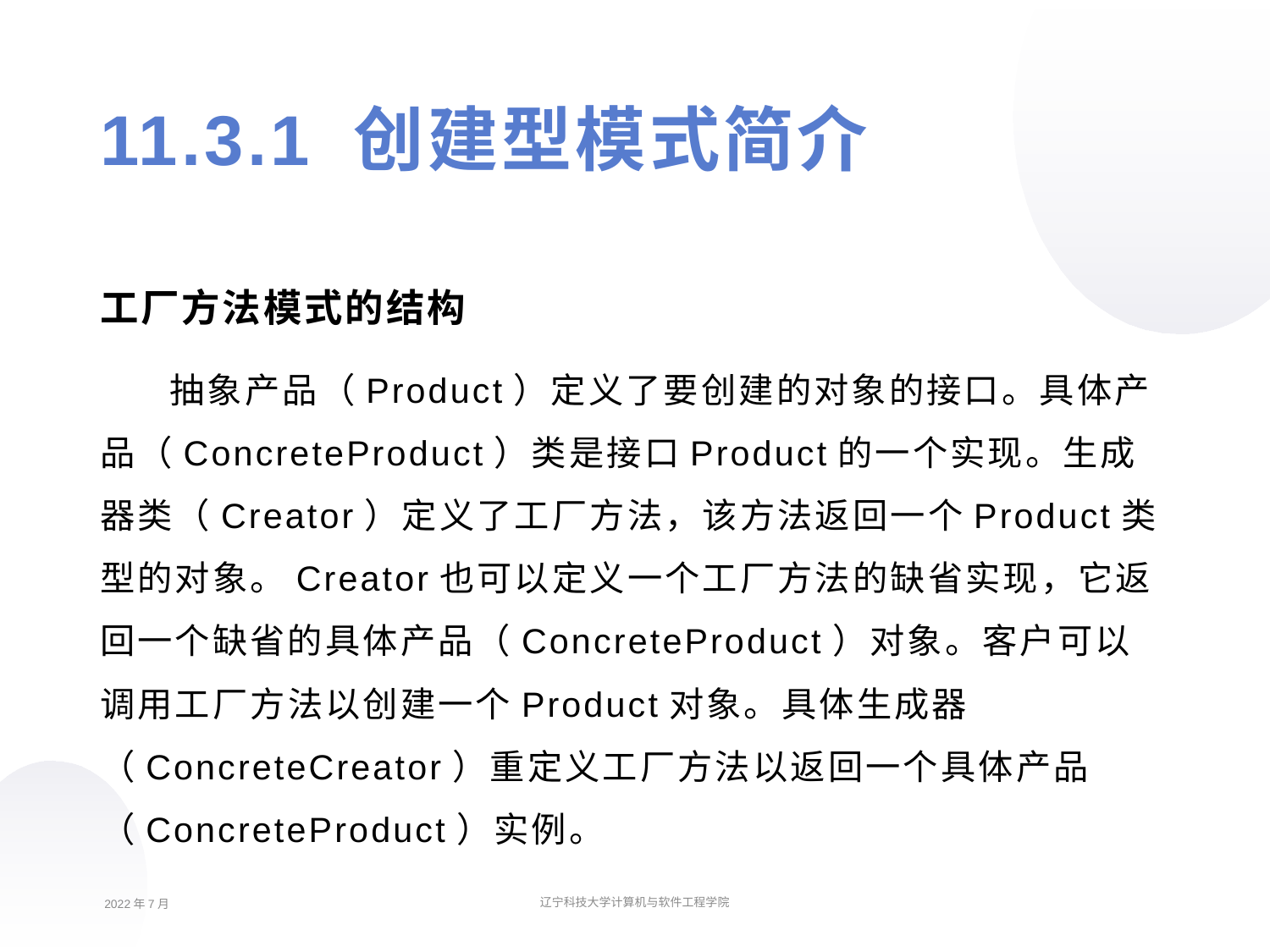

11.3.1 创建型模式简介
工厂方法模式的结构
抽象产品（Product）定义了要创建的对象的接口。具体产品（ConcreteProduct）类是接口Product的一个实现。生成器类（Creator）定义了工厂方法，该方法返回一个Product类型的对象。Creator也可以定义一个工厂方法的缺省实现，它返回一个缺省的具体产品（ConcreteProduct）对象。客户可以调用工厂方法以创建一个Product对象。具体生成器（ConcreteCreator）重定义工厂方法以返回一个具体产品（ConcreteProduct）实例。

2022年7月
辽宁科技大学计算机与软件工程学院
48